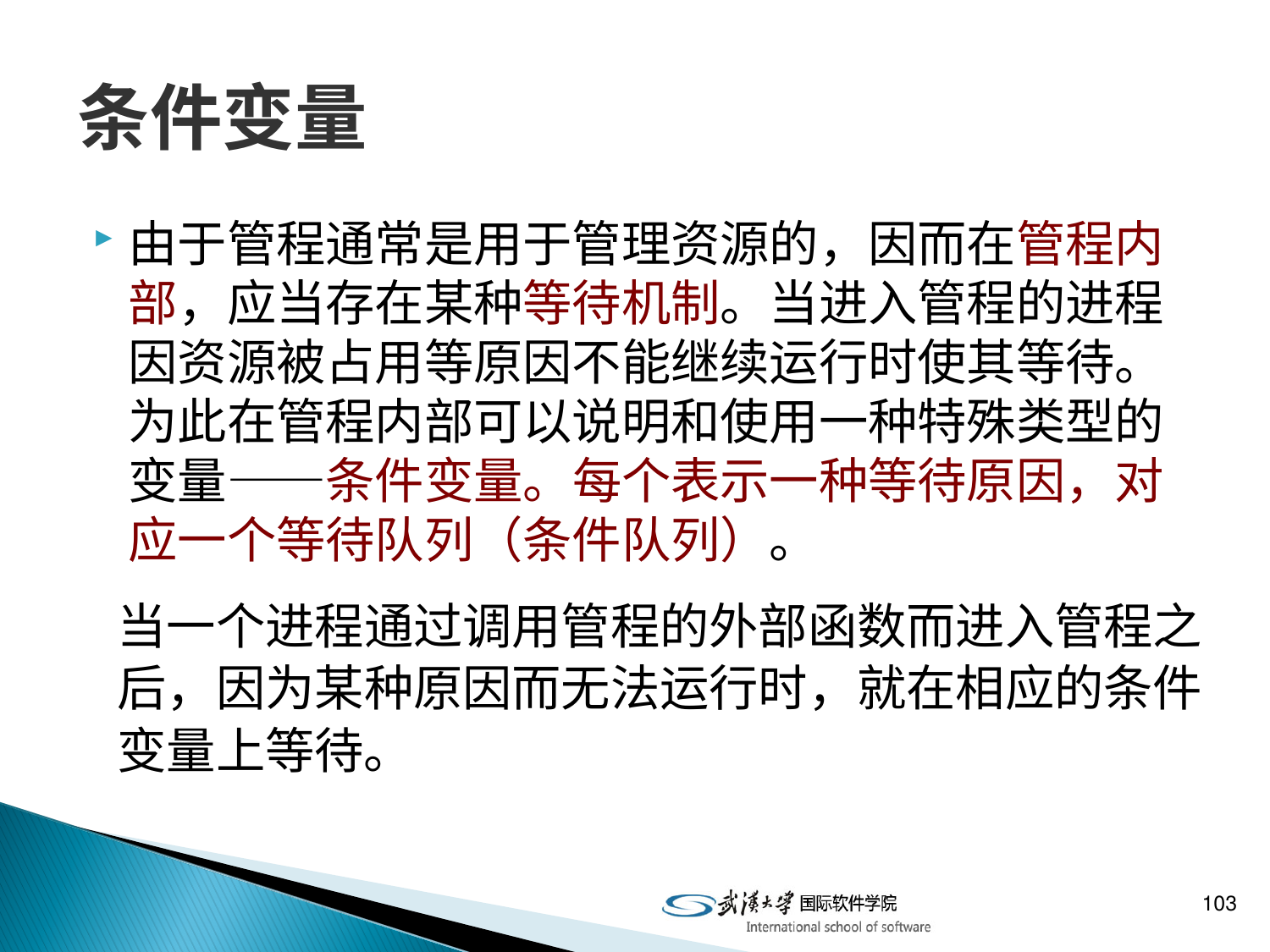

# 条件变量
由于管程通常是用于管理资源的，因而在管程内部，应当存在某种等待机制。当进入管程的进程因资源被占用等原因不能继续运行时使其等待。为此在管程内部可以说明和使用一种特殊类型的变量——条件变量。每个表示一种等待原因，对应一个等待队列（条件队列）。
当一个进程通过调用管程的外部函数而进入管程之后，因为某种原因而无法运行时，就在相应的条件变量上等待。